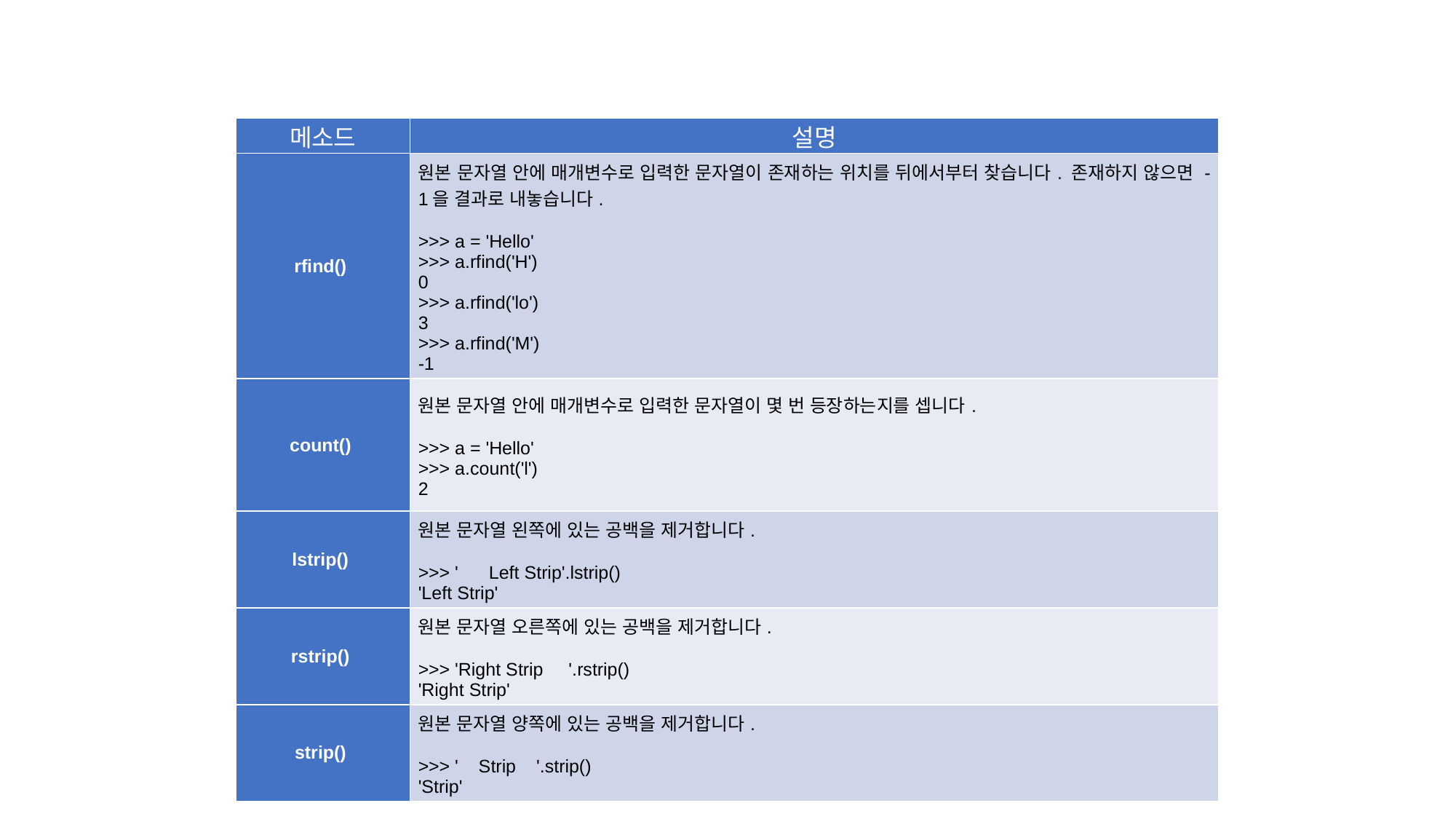

| 메소드 | 설명 |
| --- | --- |
| rfind() | 원본 문자열 안에 매개변수로 입력한 문자열이 존재하는 위치를 뒤에서부터 찾습니다. 존재하지 않으면 -1을 결과로 내놓습니다.   >>> a = 'Hello' >>> a.rfind('H') 0 >>> a.rfind('lo') 3 >>> a.rfind('M') -1 |
| count() | 원본 문자열 안에 매개변수로 입력한 문자열이 몇 번 등장하는지를 셉니다.   >>> a = 'Hello' >>> a.count('l') 2 |
| lstrip() | 원본 문자열 왼쪽에 있는 공백을 제거합니다.   >>> ' Left Strip'.lstrip() 'Left Strip' |
| rstrip() | 원본 문자열 오른쪽에 있는 공백을 제거합니다.   >>> 'Right Strip '.rstrip() 'Right Strip' |
| strip() | 원본 문자열 양쪽에 있는 공백을 제거합니다.   >>> ' Strip '.strip() 'Strip' |